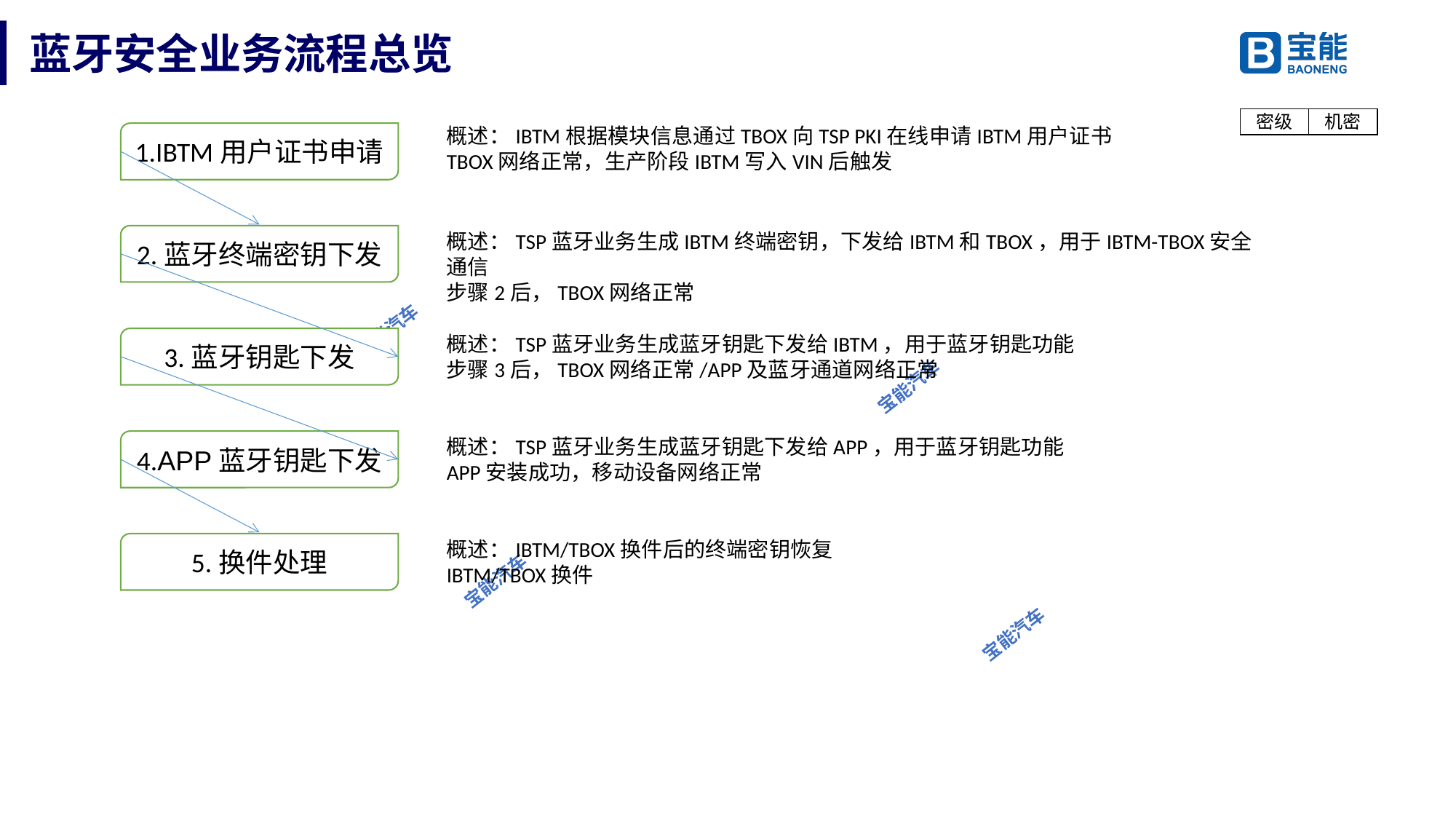

# 蓝牙安全业务流程总览
概述：IBTM根据模块信息通过TBOX向TSP PKI在线申请IBTM用户证书
TBOX网络正常，生产阶段IBTM写入VIN后触发
1.IBTM用户证书申请
概述：TSP蓝牙业务生成IBTM终端密钥，下发给IBTM和TBOX，用于IBTM-TBOX安全通信
步骤2后，TBOX网络正常
2.蓝牙终端密钥下发
概述：TSP蓝牙业务生成蓝牙钥匙下发给IBTM，用于蓝牙钥匙功能
步骤3后，TBOX网络正常/APP及蓝牙通道网络正常
3.蓝牙钥匙下发
概述：TSP蓝牙业务生成蓝牙钥匙下发给APP，用于蓝牙钥匙功能
APP安装成功，移动设备网络正常
4.APP蓝牙钥匙下发
概述：IBTM/TBOX换件后的终端密钥恢复
IBTM/TBOX换件
5.换件处理
2